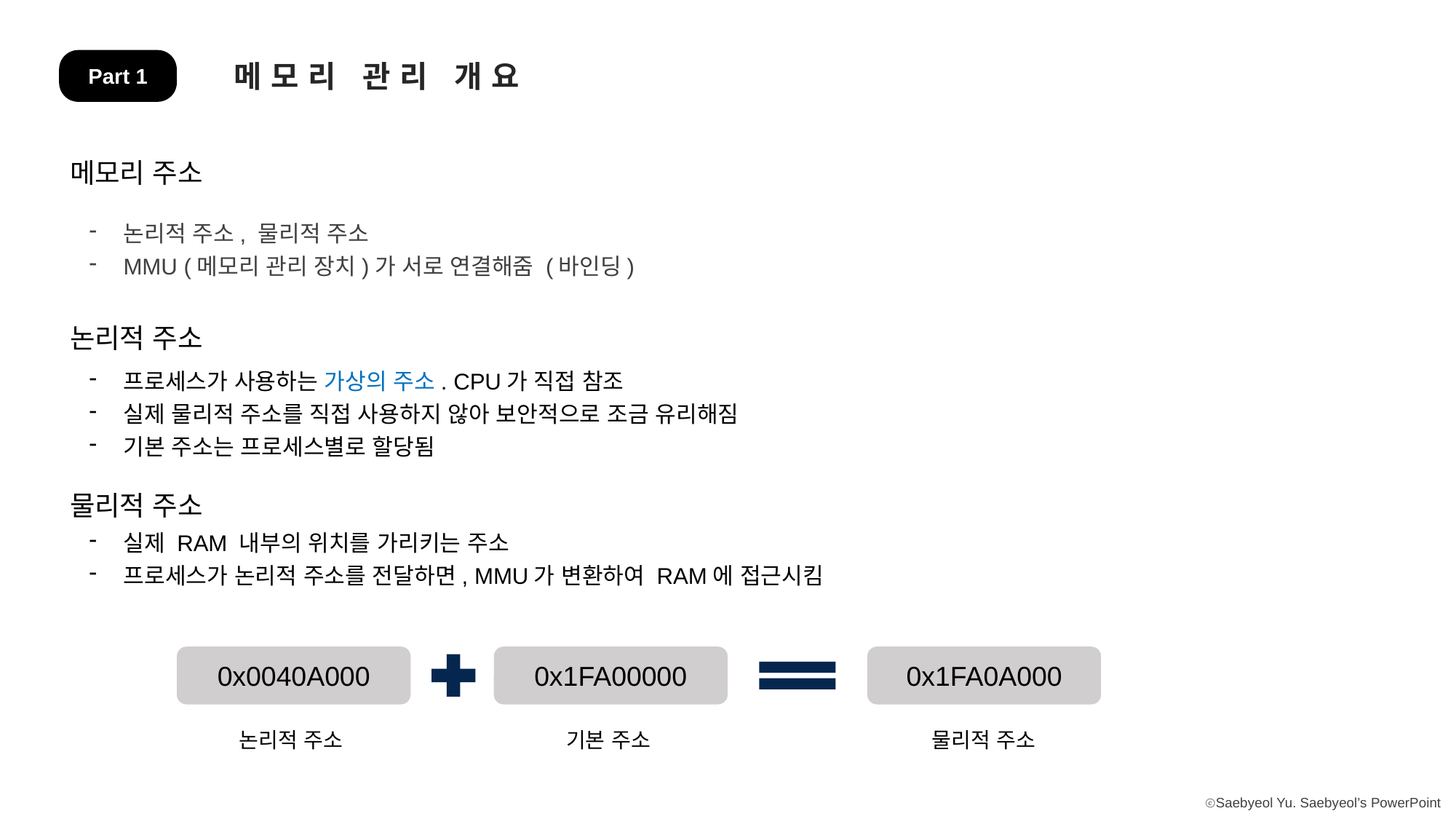

메모리 관리 개요
Part 1
메모리 주소
논리적 주소, 물리적 주소
MMU (메모리 관리 장치)가 서로 연결해줌 (바인딩)
논리적 주소
프로세스가 사용하는 가상의 주소. CPU가 직접 참조
실제 물리적 주소를 직접 사용하지 않아 보안적으로 조금 유리해짐
기본 주소는 프로세스별로 할당됨
물리적 주소
실제 RAM 내부의 위치를 가리키는 주소
프로세스가 논리적 주소를 전달하면, MMU가 변환하여 RAM에 접근시킴
0x1FA0A000
0x0040A000

0x1FA00000

기본 주소
물리적 주소
논리적 주소